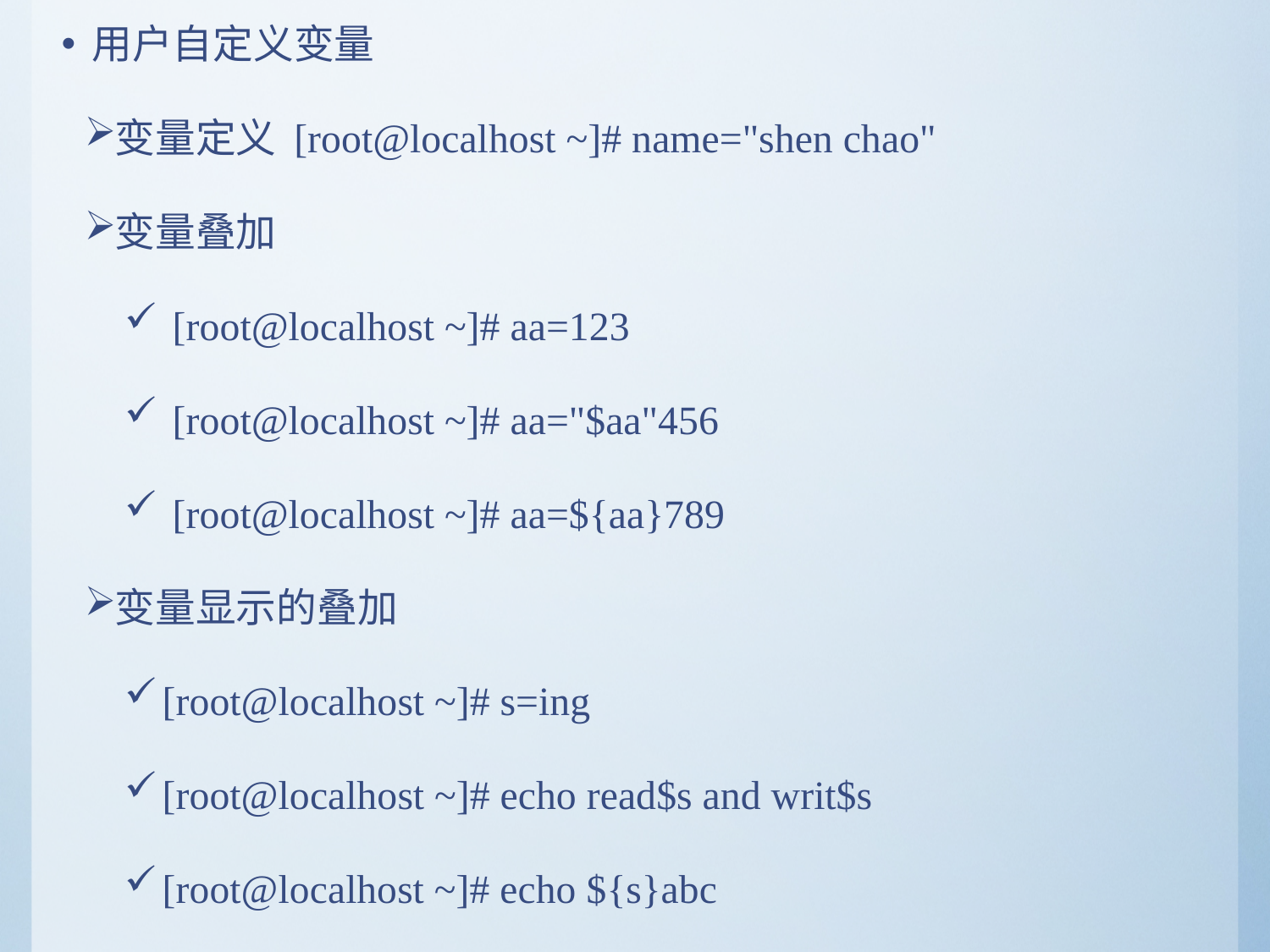

用户自定义变量
变量定义 [root@localhost ~]# name="shen chao"
变量叠加
 [root@localhost ~]# aa=123
 [root@localhost ~]# aa="$aa"456
 [root@localhost ~]# aa=${aa}789
变量显示的叠加
[root@localhost ~]# s=ing
[root@localhost ~]# echo read$s and writ$s
[root@localhost ~]# echo ${s}abc